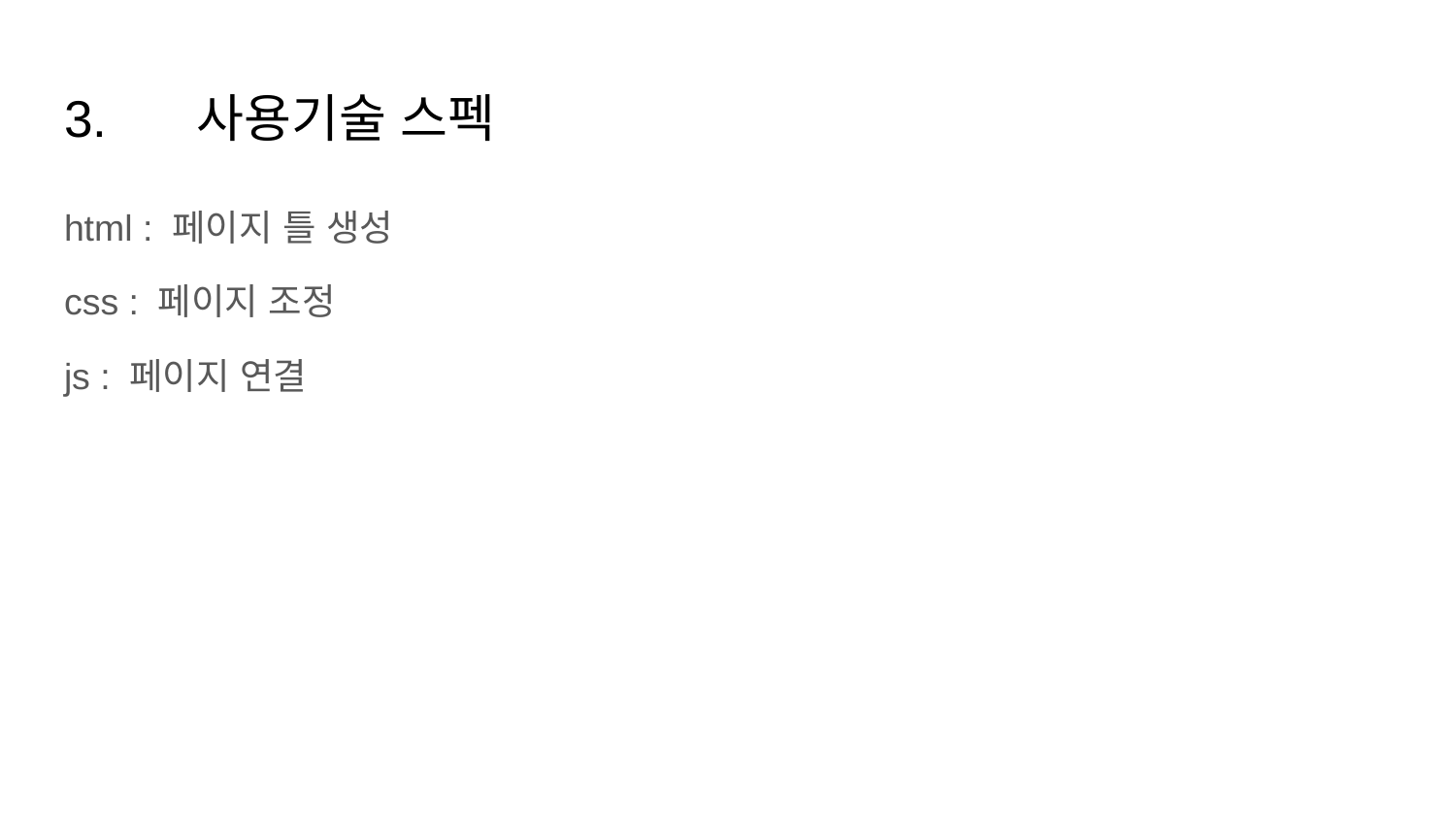

# 3.	사용기술 스펙
html : 페이지 틀 생성
css : 페이지 조정
js : 페이지 연결